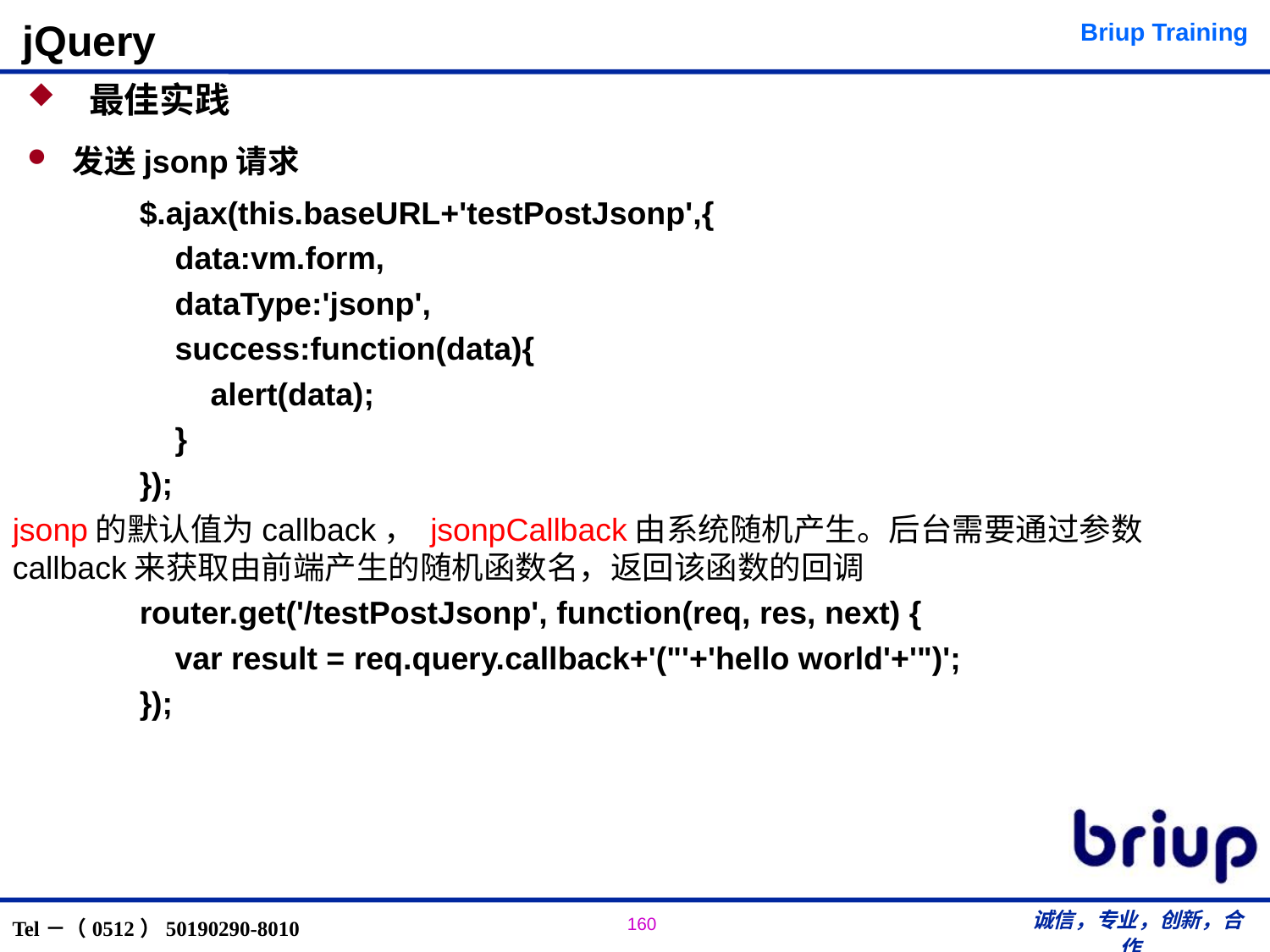

# jQuery
 最佳实践
发送jsonp请求
	$.ajax(this.baseURL+'testPostJsonp',{
	    data:vm.form,
	    dataType:'jsonp',
	    success:function(data){
	        alert(data);
	    }
	});
jsonp的默认值为callback， jsonpCallback由系统随机产生。后台需要通过参数callback来获取由前端产生的随机函数名，返回该函数的回调
	router.get('/testPostJsonp', function(req, res, next) {
	    var result = req.query.callback+'("'+'hello world'+'")';
	});